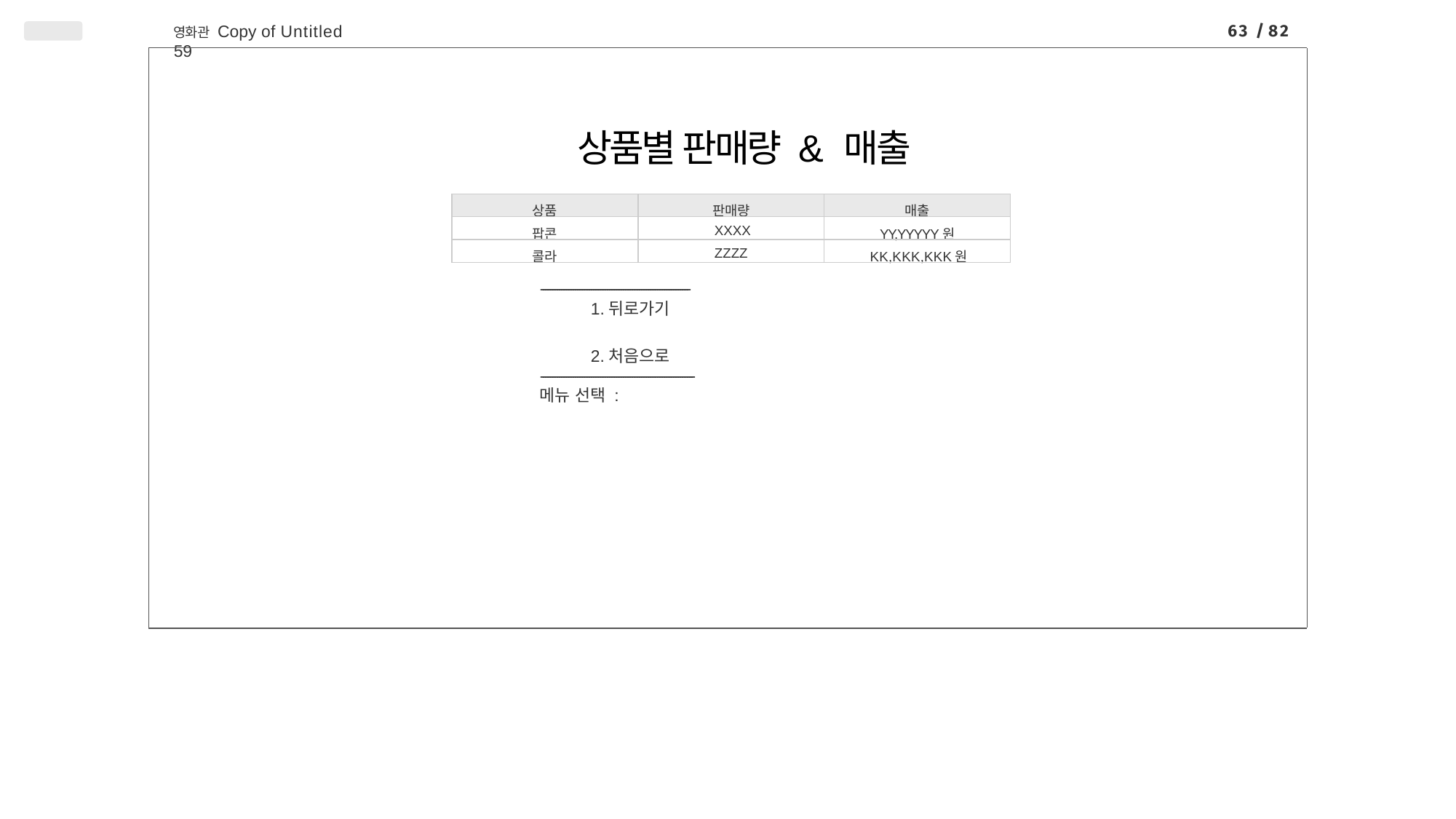

63 / 82
영화관 Copy of Untitled 59

# 상품별 판매량 & 매출
| 상품 | 판매량 | 매출 |
| --- | --- | --- |
| 팝콘 | XXXX | YY,YYYYY원 |
| 콜라 | ZZZZ | KK,KKK,KKK원 |
-----------------------------------------------------------------
뒤로가기

처음으로
-------------------------------------------------------------------
메뉴 선택 :